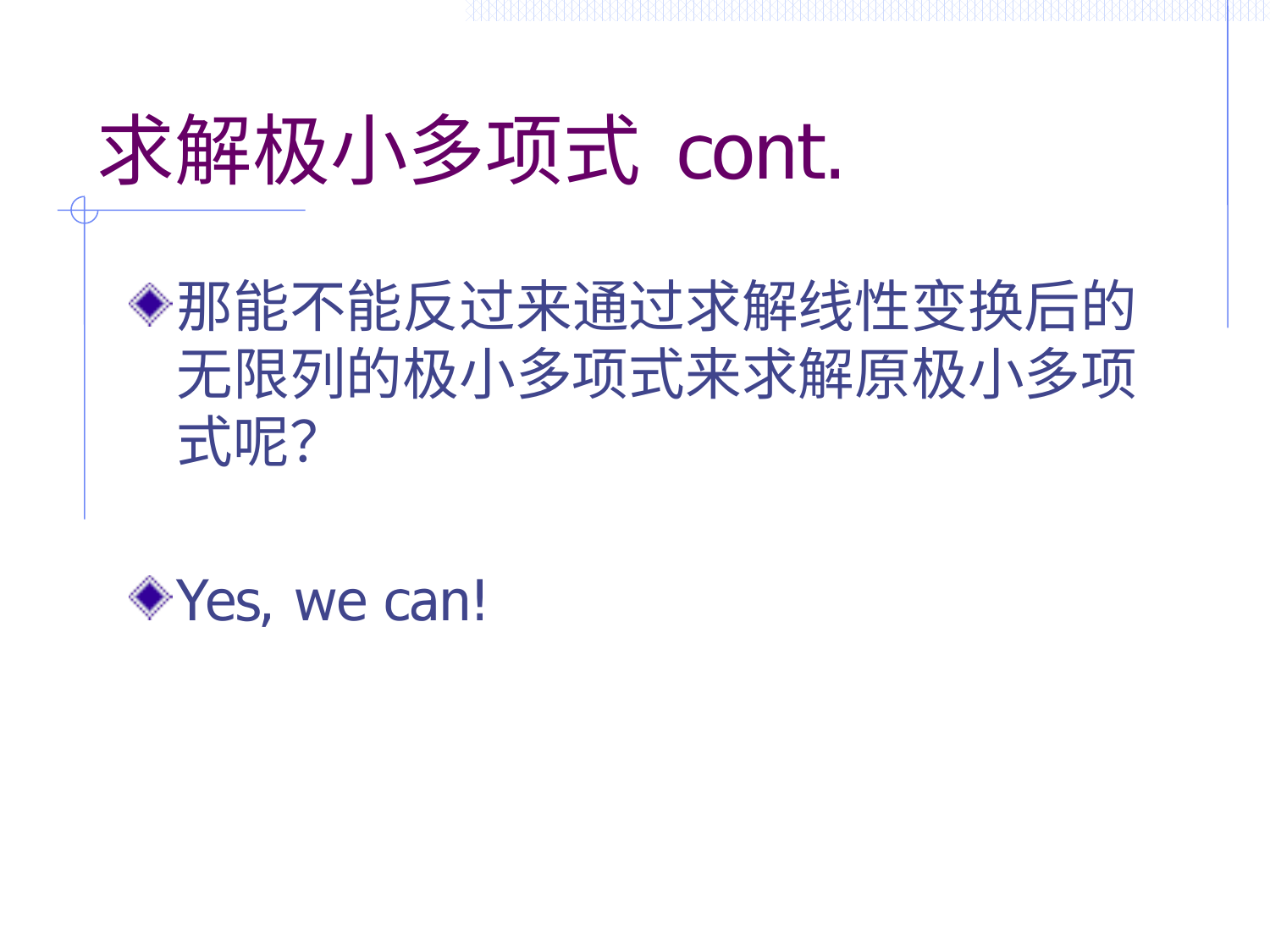

# 求解极小多项式 cont.
那能不能反过来通过求解线性变换后的无限列的极小多项式来求解原极小多项式呢？

Yes, we can!